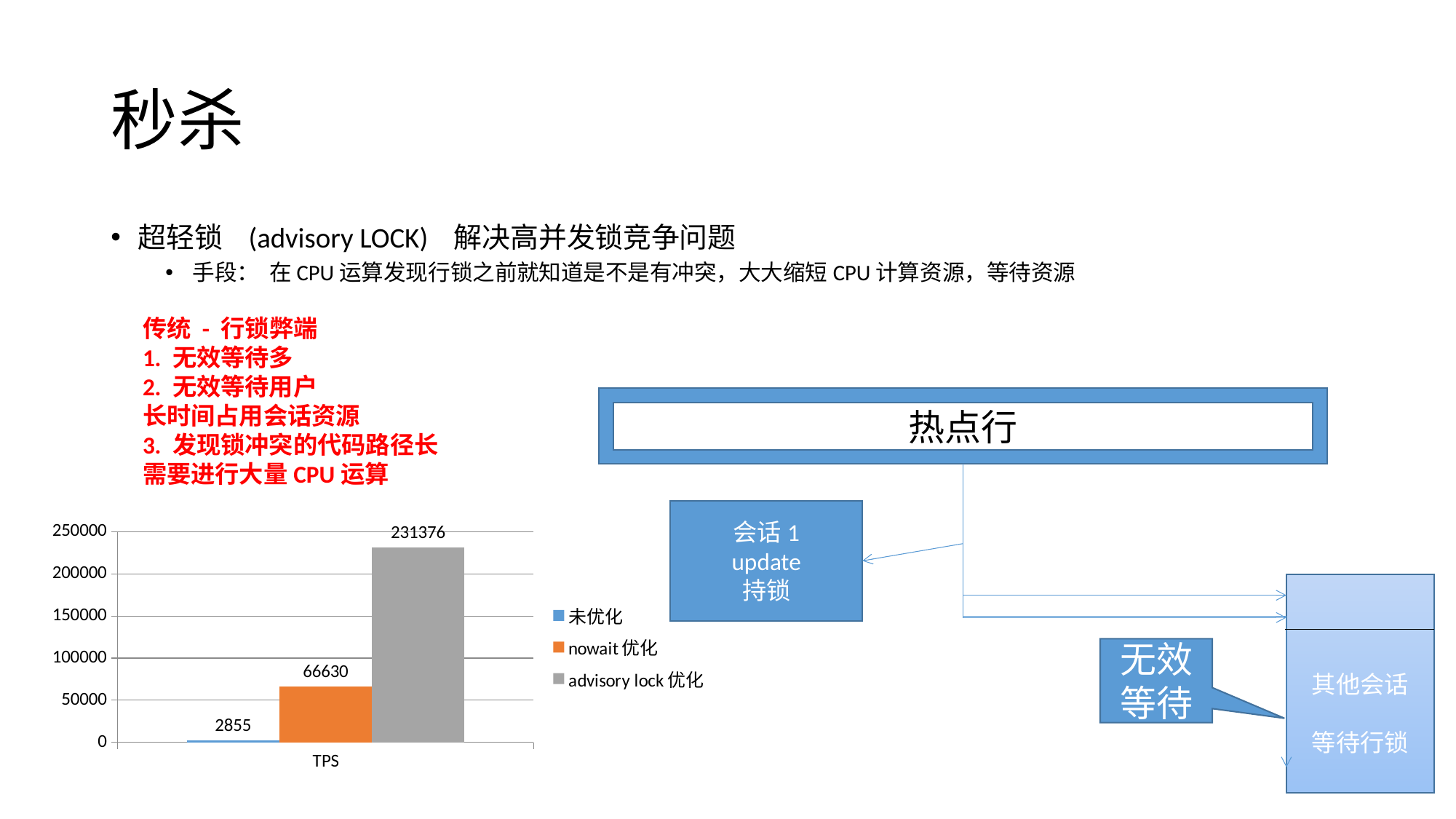

# 秒杀
超轻锁   (advisory LOCK)   解决高并发锁竞争问题
手段：  在CPU运算发现行锁之前就知道是不是有冲突，大大缩短CPU计算资源，等待资源

传统 - 行锁弊端
1. 无效等待多
2. 无效等待用户
长时间占用会话资源
3. 发现锁冲突的代码路径长
需要进行大量CPU运算
热点行
会话1
update
持锁

### Chart

| Category | 未优化 | nowait优化 | advisory lock优化 |
|---|---|---|---|
| TPS | 2855.0 | 66630.0 | 231376.0 |

其他会话

等待行锁
无效等待